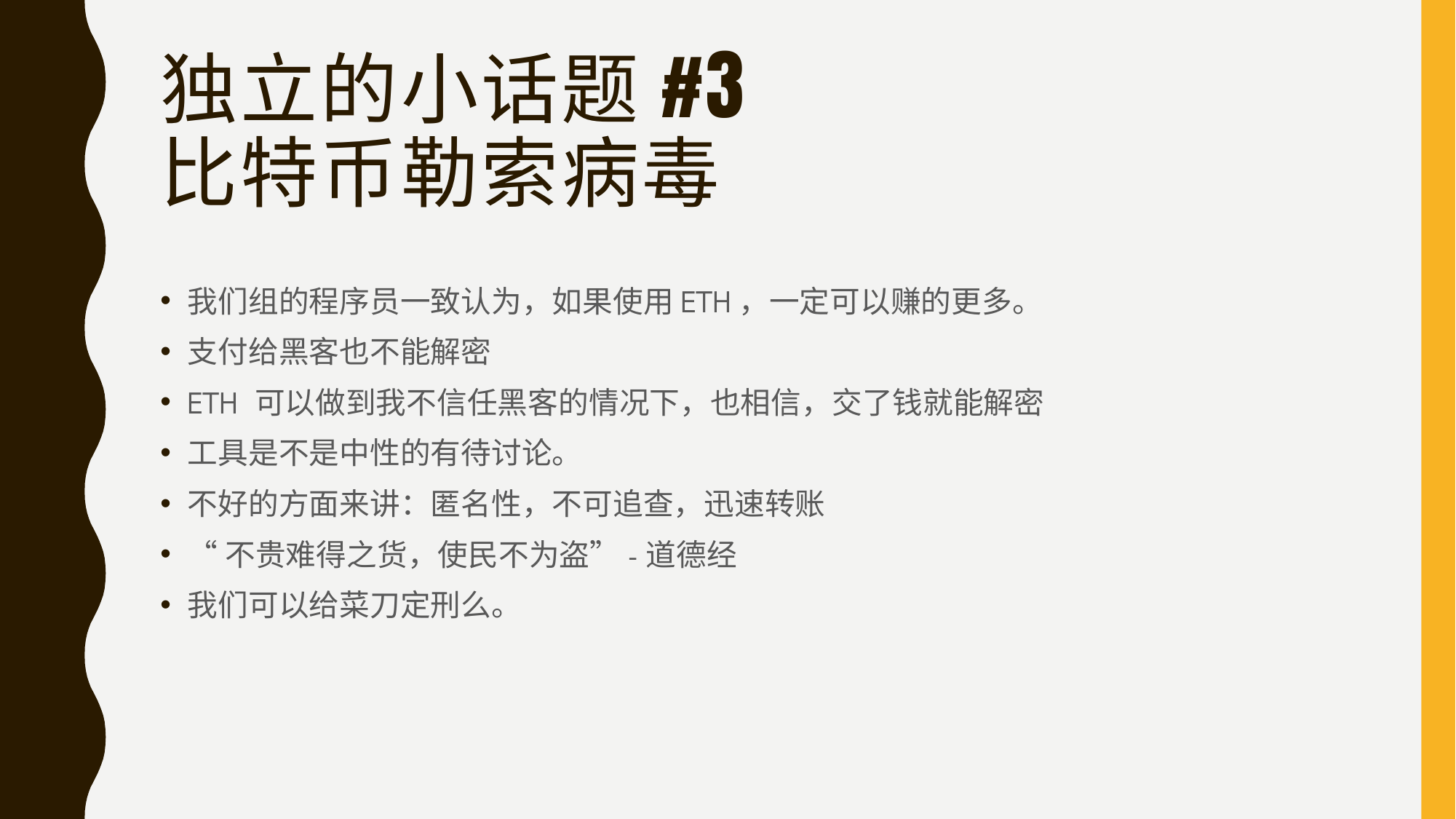

# 独立的小话题#3 比特币勒索病毒
我们组的程序员一致认为，如果使用ETH，一定可以赚的更多。
支付给黑客也不能解密
ETH 可以做到我不信任黑客的情况下，也相信，交了钱就能解密
工具是不是中性的有待讨论。
不好的方面来讲：匿名性，不可追查，迅速转账
“不贵难得之货，使民不为盗”-道德经
我们可以给菜刀定刑么。